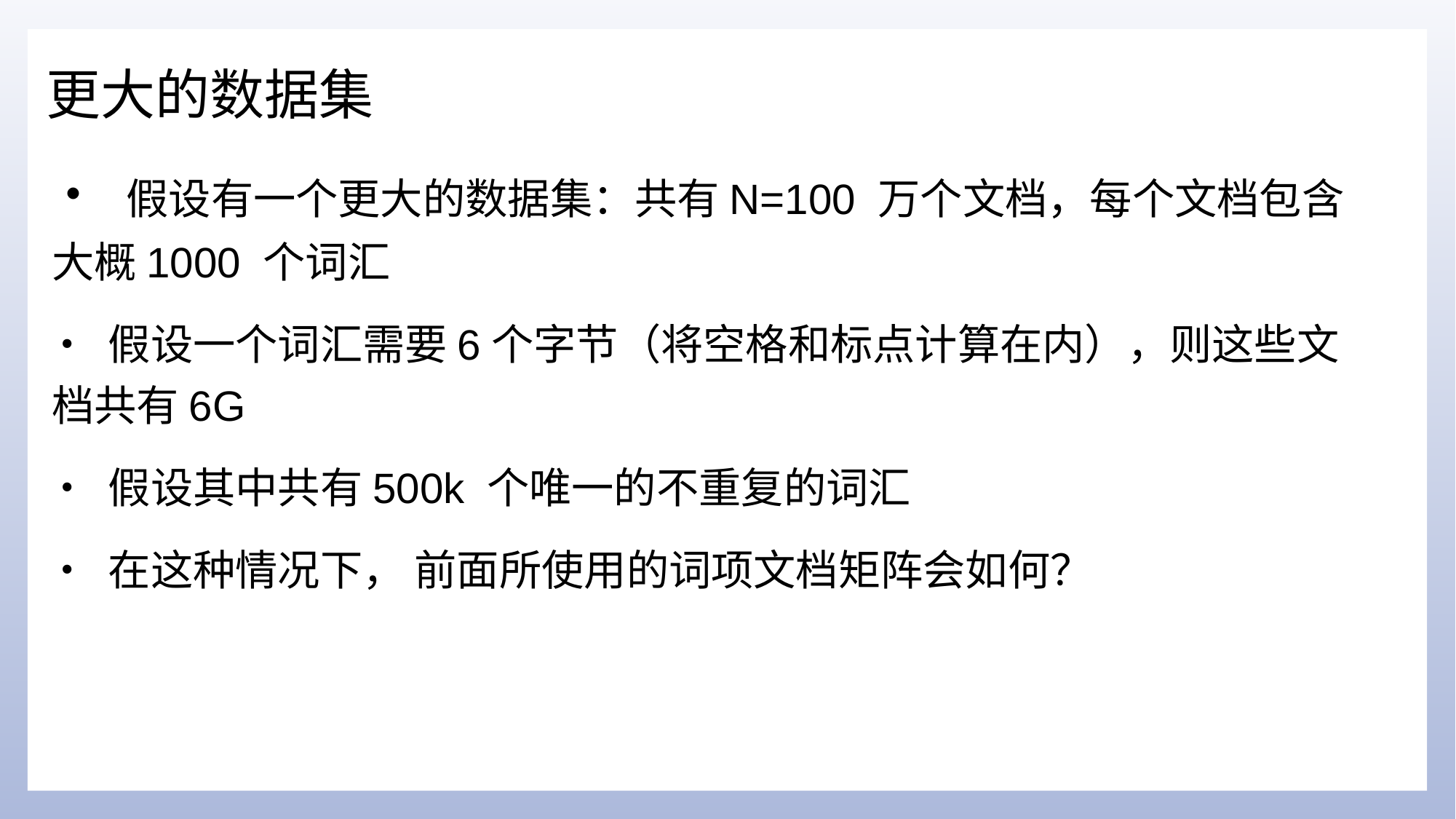

更大的数据集
• 假设有一个更大的数据集：共有N=100 万个文档，每个文档包含大概1000 个词汇
• 假设一个词汇需要6个字节（将空格和标点计算在内），则这些文档共有6G
• 假设其中共有500k 个唯一的不重复的词汇
• 在这种情况下， 前面所使用的词项文档矩阵会如何？